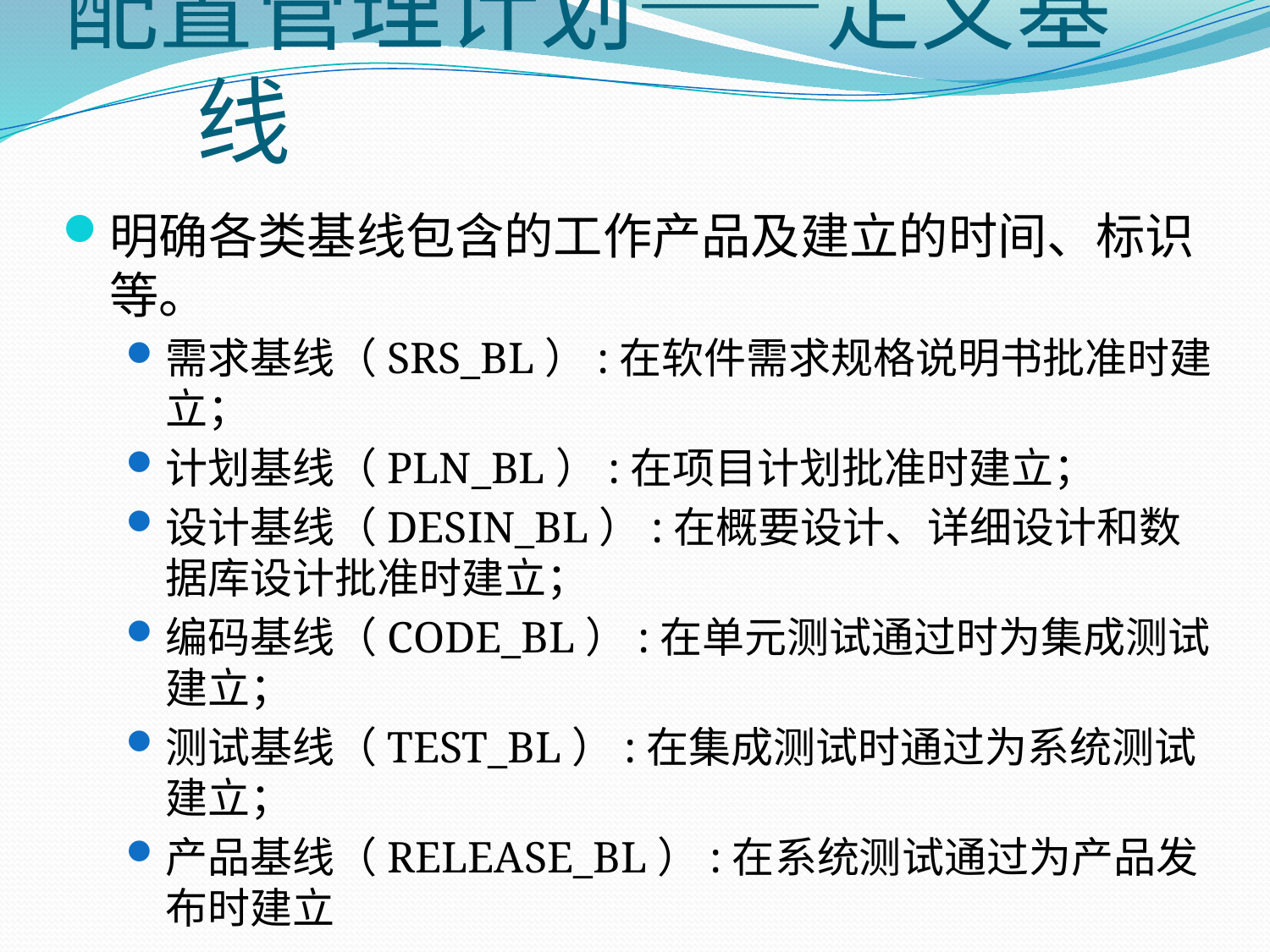

配置管理计划——定义基线
明确各类基线包含的工作产品及建立的时间、标识等。
需求基线（SRS_BL）:在软件需求规格说明书批准时建立；
计划基线（PLN_BL）:在项目计划批准时建立；
设计基线（DESIN_BL）:在概要设计、详细设计和数据库设计批准时建立；
编码基线（CODE_BL）:在单元测试通过时为集成测试建立；
测试基线（TEST_BL）:在集成测试时通过为系统测试建立；
产品基线（RELEASE_BL）:在系统测试通过为产品发布时建立